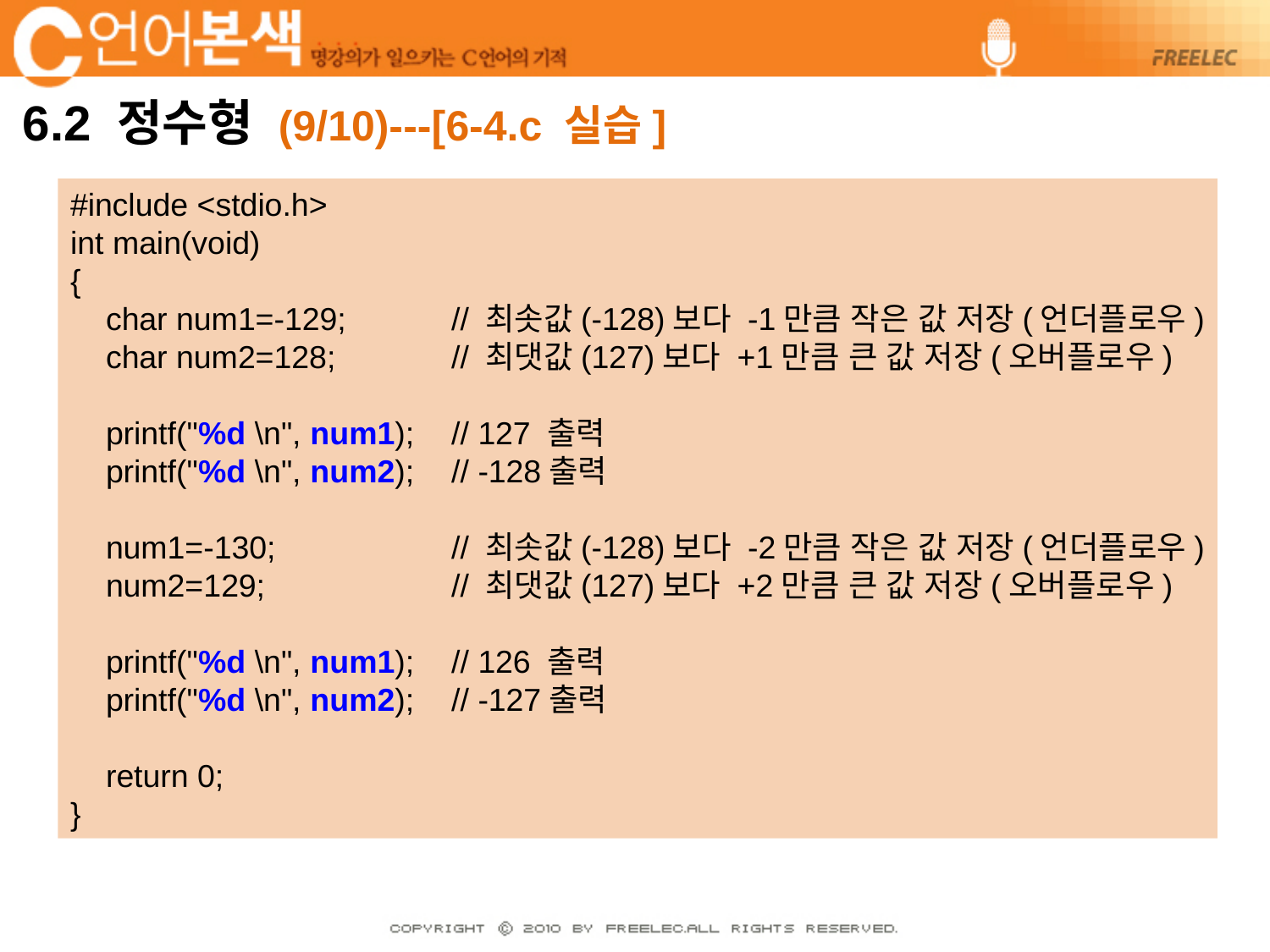

# 6.2 정수형 (9/10)---[6-4.c 실습]
#include <stdio.h>
int main(void)
{
    char num1=-129;	// 최솟값(-128)보다 -1만큼 작은 값 저장(언더플로우)
    char num2=128;	// 최댓값(127)보다 +1만큼 큰 값 저장(오버플로우)

    printf("%d \n", num1);	// 127 출력
    printf("%d \n", num2);	// -128출력

    num1=-130;		// 최솟값(-128)보다 -2만큼 작은 값 저장(언더플로우)
    num2=129;		// 최댓값(127)보다 +2만큼 큰 값 저장(오버플로우)

    printf("%d \n", num1);	// 126 출력
    printf("%d \n", num2);	// -127출력

    return 0;
}